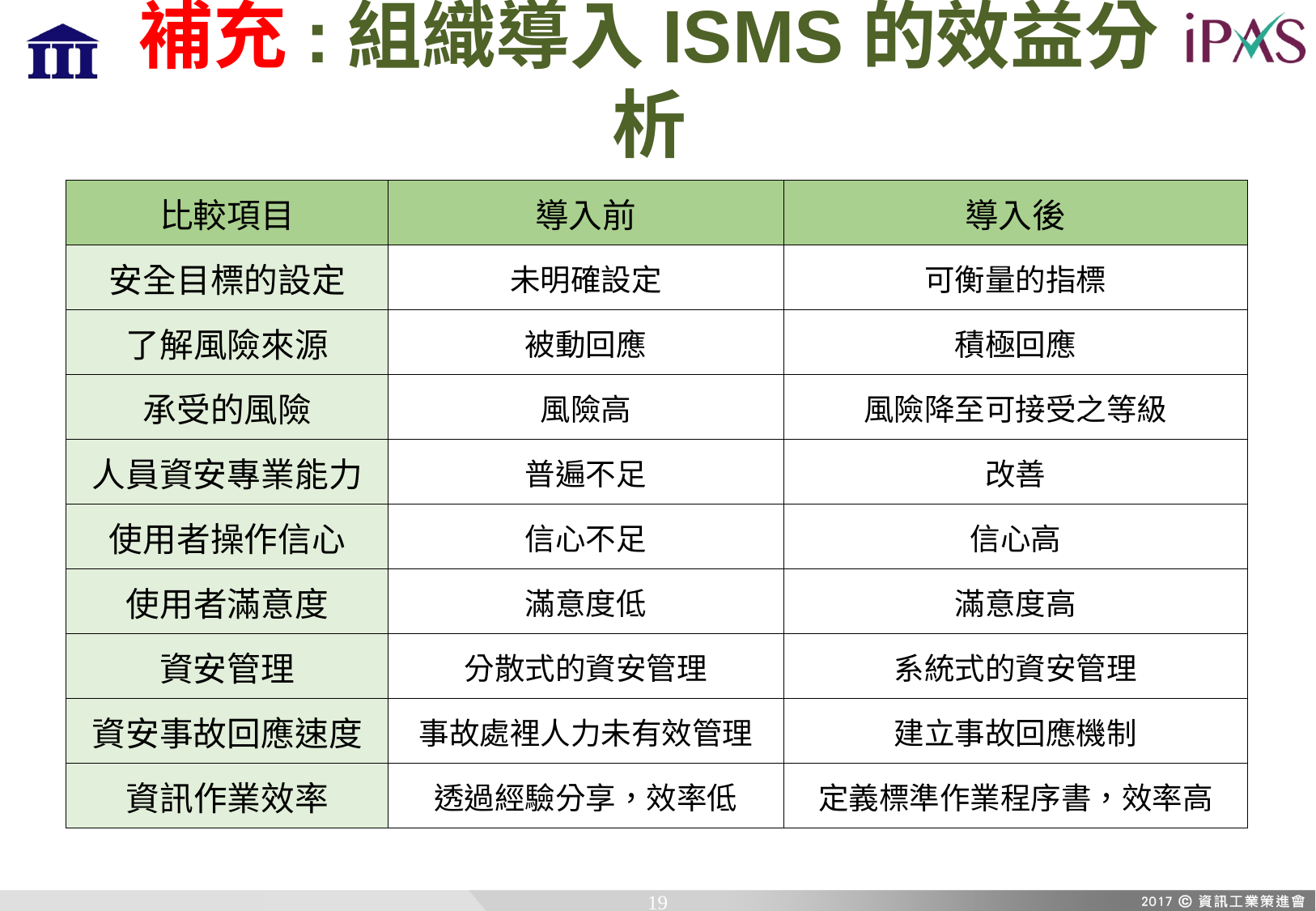

# 補充:組織導入ISMS的效益分析
| 比較項目 | 導入前 | 導入後 |
| --- | --- | --- |
| 安全目標的設定 | 未明確設定 | 可衡量的指標 |
| 了解風險來源 | 被動回應 | 積極回應 |
| 承受的風險 | 風險高 | 風險降至可接受之等級 |
| 人員資安專業能力 | 普遍不足 | 改善 |
| 使用者操作信心 | 信心不足 | 信心高 |
| 使用者滿意度 | 滿意度低 | 滿意度高 |
| 資安管理 | 分散式的資安管理 | 系統式的資安管理 |
| 資安事故回應速度 | 事故處裡人力未有效管理 | 建立事故回應機制 |
| 資訊作業效率 | 透過經驗分享，效率低 | 定義標準作業程序書，效率高 |
19